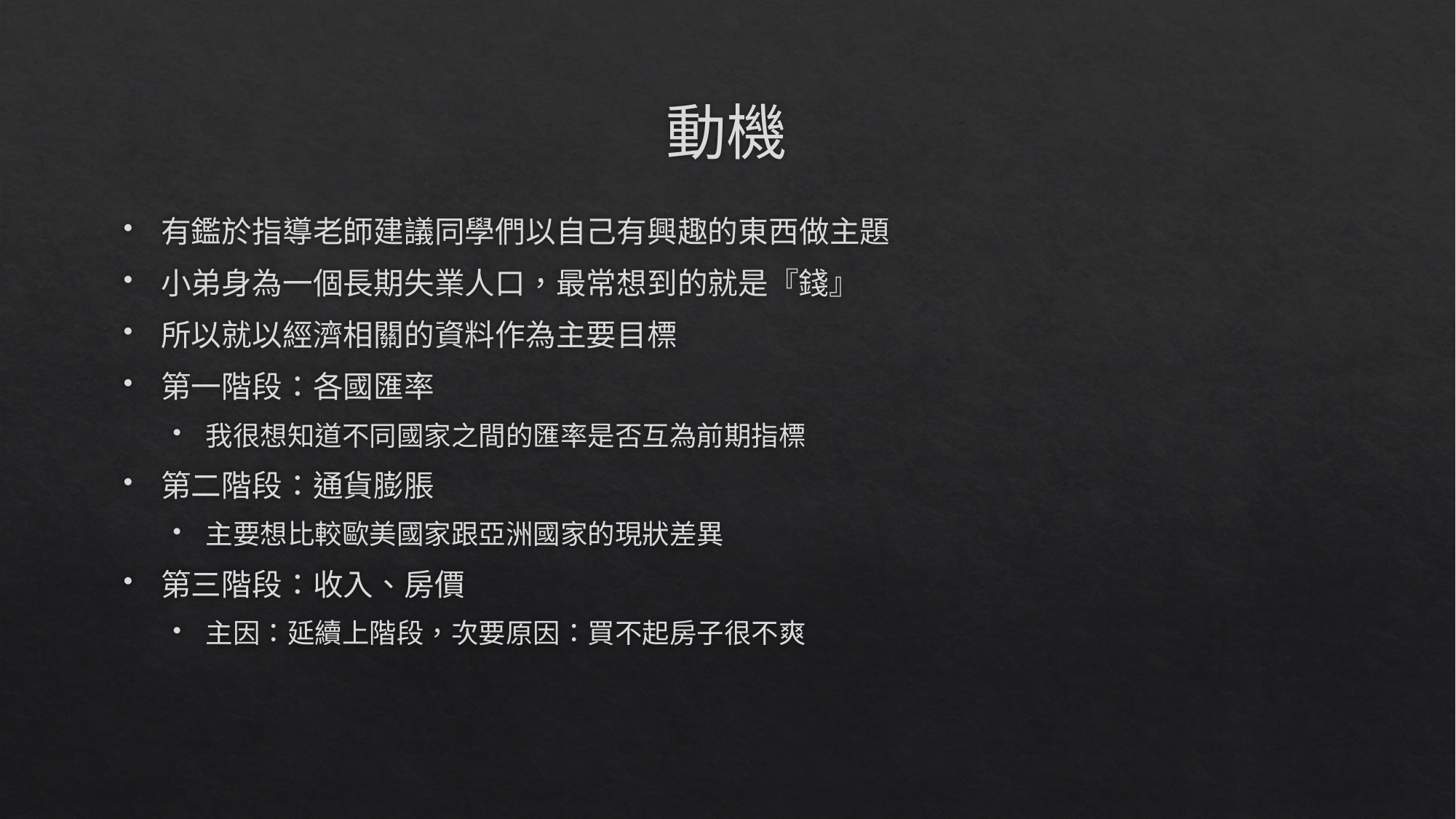

# 動機
有鑑於指導老師建議同學們以自己有興趣的東西做主題
小弟身為一個長期失業人口，最常想到的就是『錢』
所以就以經濟相關的資料作為主要目標
第一階段：各國匯率
我很想知道不同國家之間的匯率是否互為前期指標
第二階段：通貨膨脹
主要想比較歐美國家跟亞洲國家的現狀差異
第三階段：收入、房價
主因：延續上階段，次要原因：買不起房子很不爽